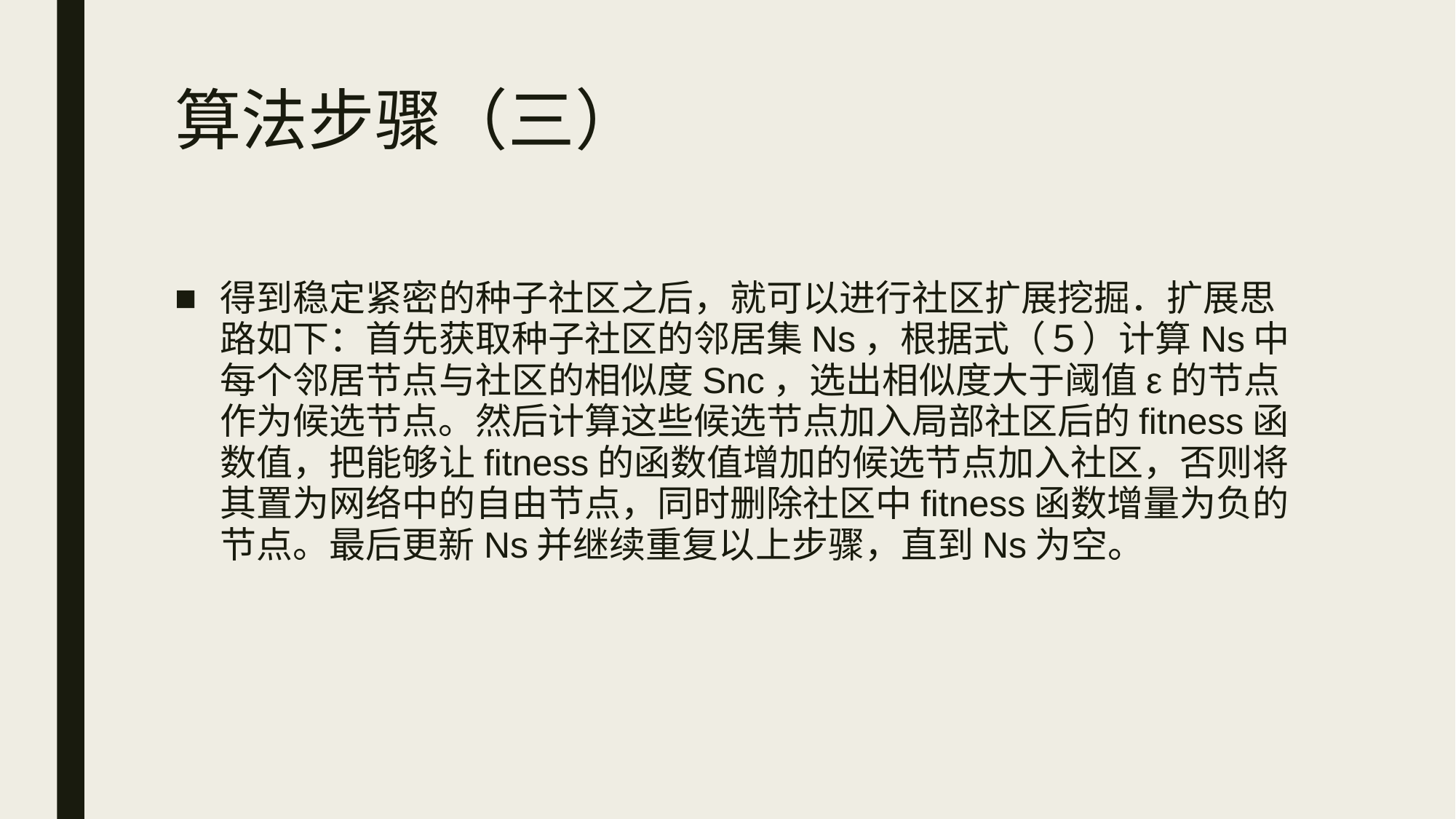

# 算法步骤（三）
得到稳定紧密的种子社区之后，就可以进行社区扩展挖掘．扩展思路如下：首先获取种子社区的邻居集Ns，根据式（５）计算Ns中每个邻居节点与社区的相似度Snc，选出相似度大于阈值ε的节点作为候选节点。然后计算这些候选节点加入局部社区后的fitness函数值，把能够让fitness的函数值增加的候选节点加入社区，否则将其置为网络中的自由节点，同时删除社区中fitness函数增量为负的节点。最后更新Ns并继续重复以上步骤，直到Ns为空。